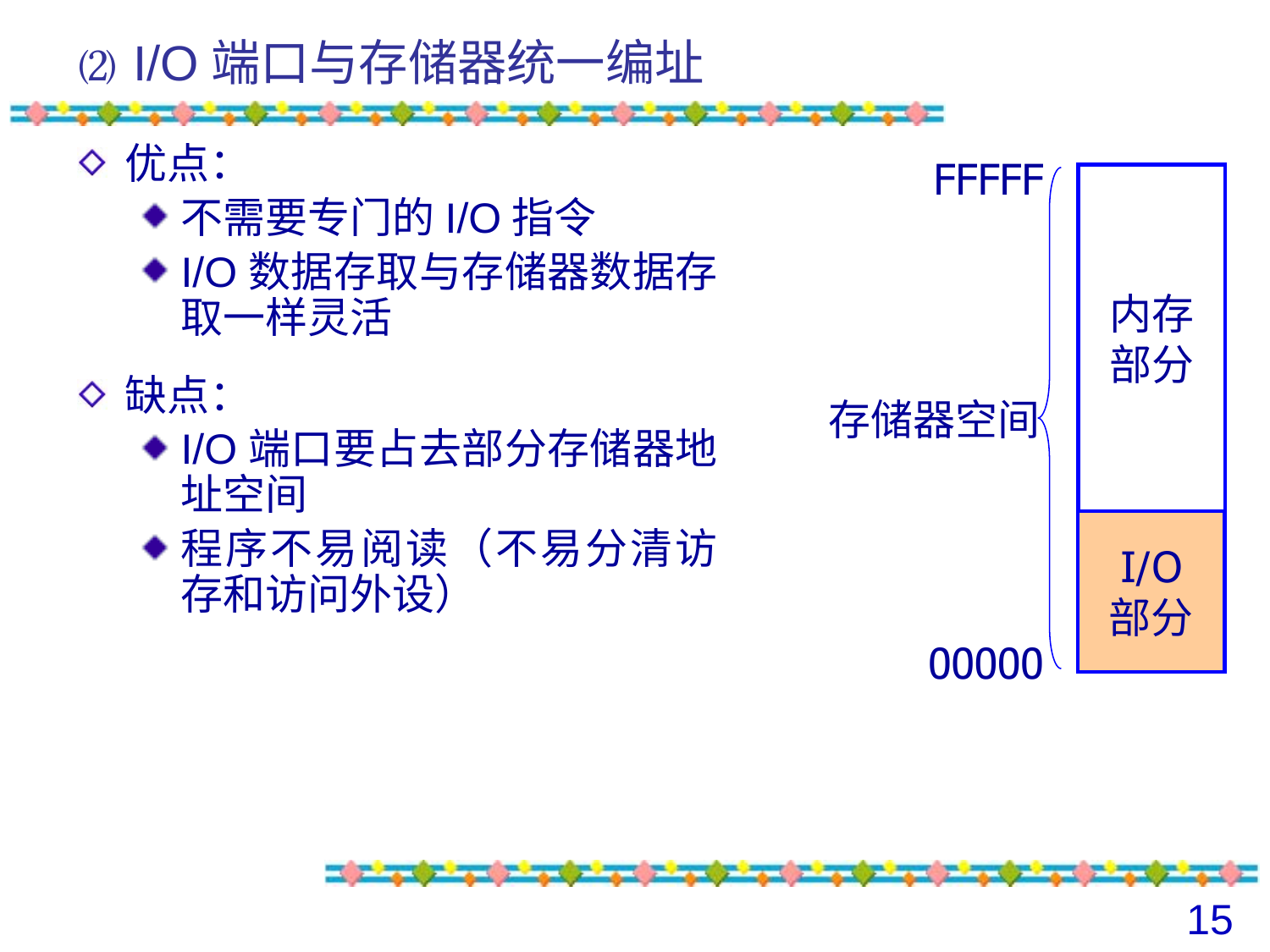

# ⑵ I/O端口与存储器统一编址
优点：
不需要专门的I/O指令
I/O数据存取与存储器数据存取一样灵活
缺点：
I/O端口要占去部分存储器地址空间
程序不易阅读（不易分清访存和访问外设）
FFFFF
内存
部分

存储器空间
I/O
部分
00000